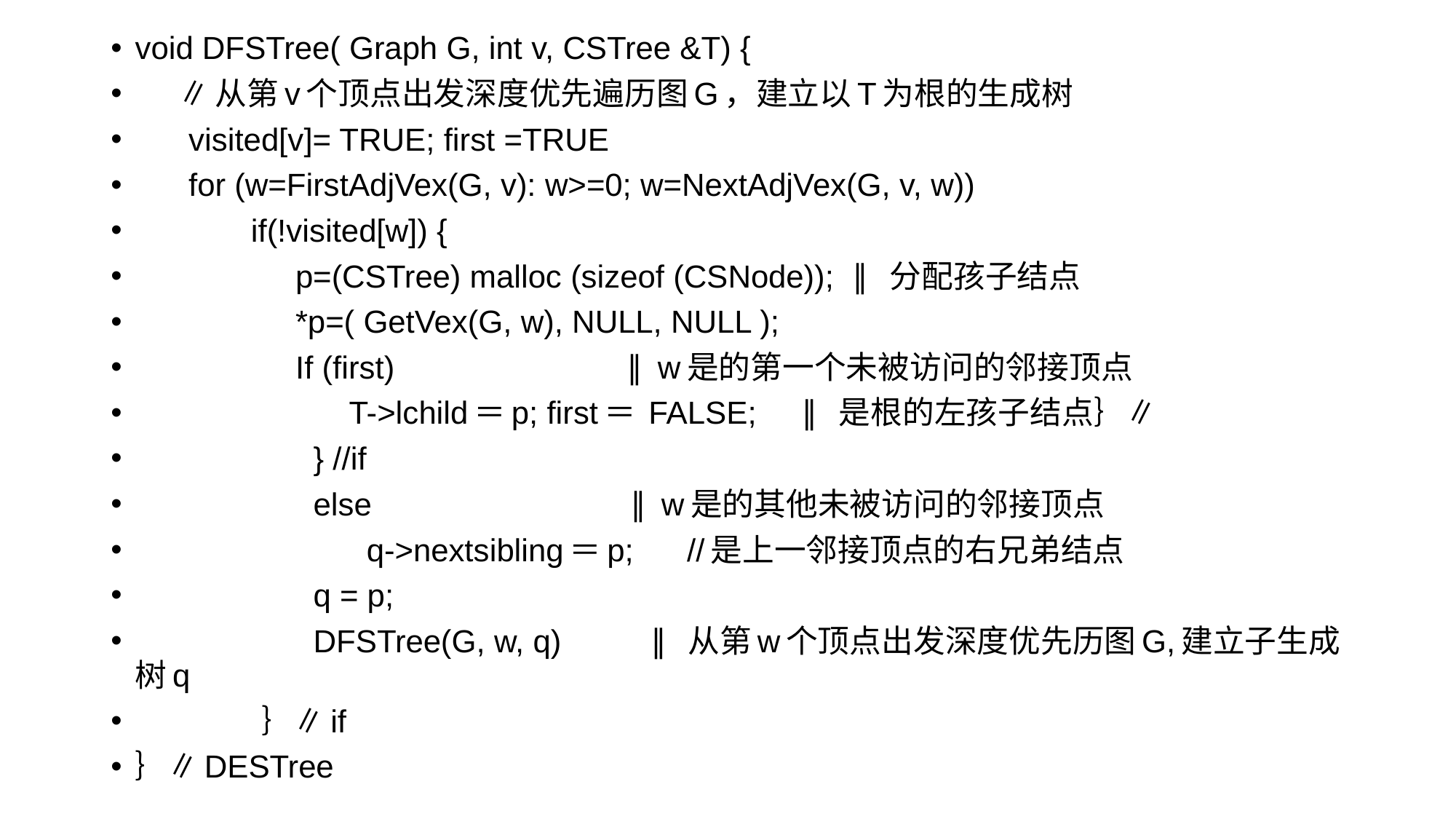

void DFSTree( Graph G, int v, CSTree &T) {
      ∥从第v个顶点出发深度优先遍历图G，建立以T为根的生成树
      visited[v]= TRUE; first =TRUE
      for (w=FirstAdjVex(G, v): w>=0; w=NextAdjVex(G, v, w))
             if(!visited[w]) {
                  p=(CSTree) malloc (sizeof (CSNode));  ∥分配孩子结点
                  *p=( GetVex(G, w), NULL, NULL );
                  If (first)                          ∥w是的第一个未被访问的邻接顶点
                        T->lchild＝p; first＝ FALSE;     ∥是根的左孩子结点｝∥
                    } //if
                    else                             ∥w是的其他未被访问的邻接顶点
                          q->nextsibling＝p;      //是上一邻接顶点的右兄弟结点
                    q = p;
                    DFSTree(G, w, q)          ∥从第w个顶点出发深度优先历图G,建立子生成树q
                 ｝∥if
｝∥DESTree